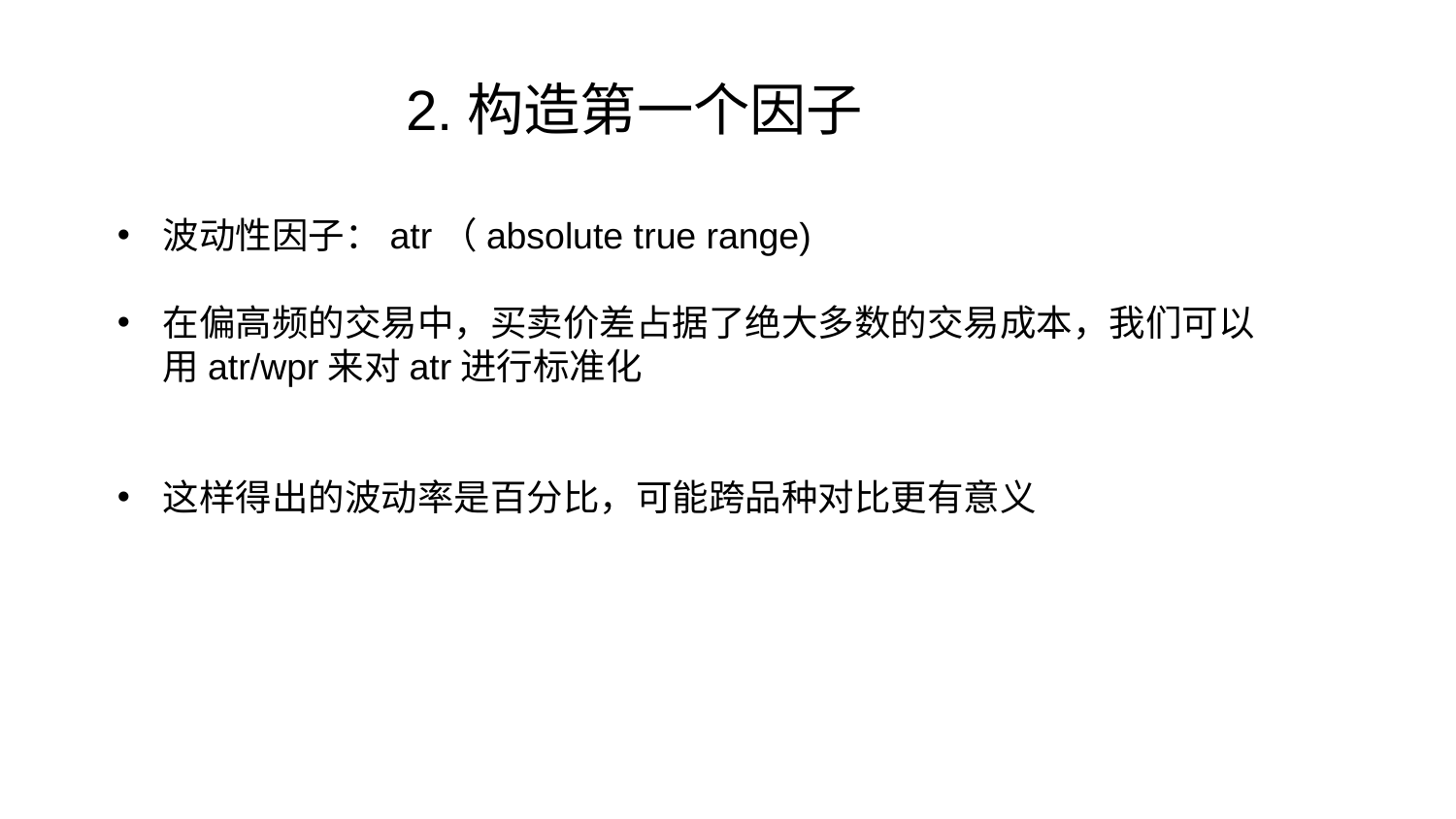

2.构造第一个因子

波动性因子：atr（absolute true range)

在偏高频的交易中，买卖价差占据了绝大多数的交易成本，我们可以用atr/wpr来对atr进行标准化

这样得出的波动率是百分比，可能跨品种对比更有意义